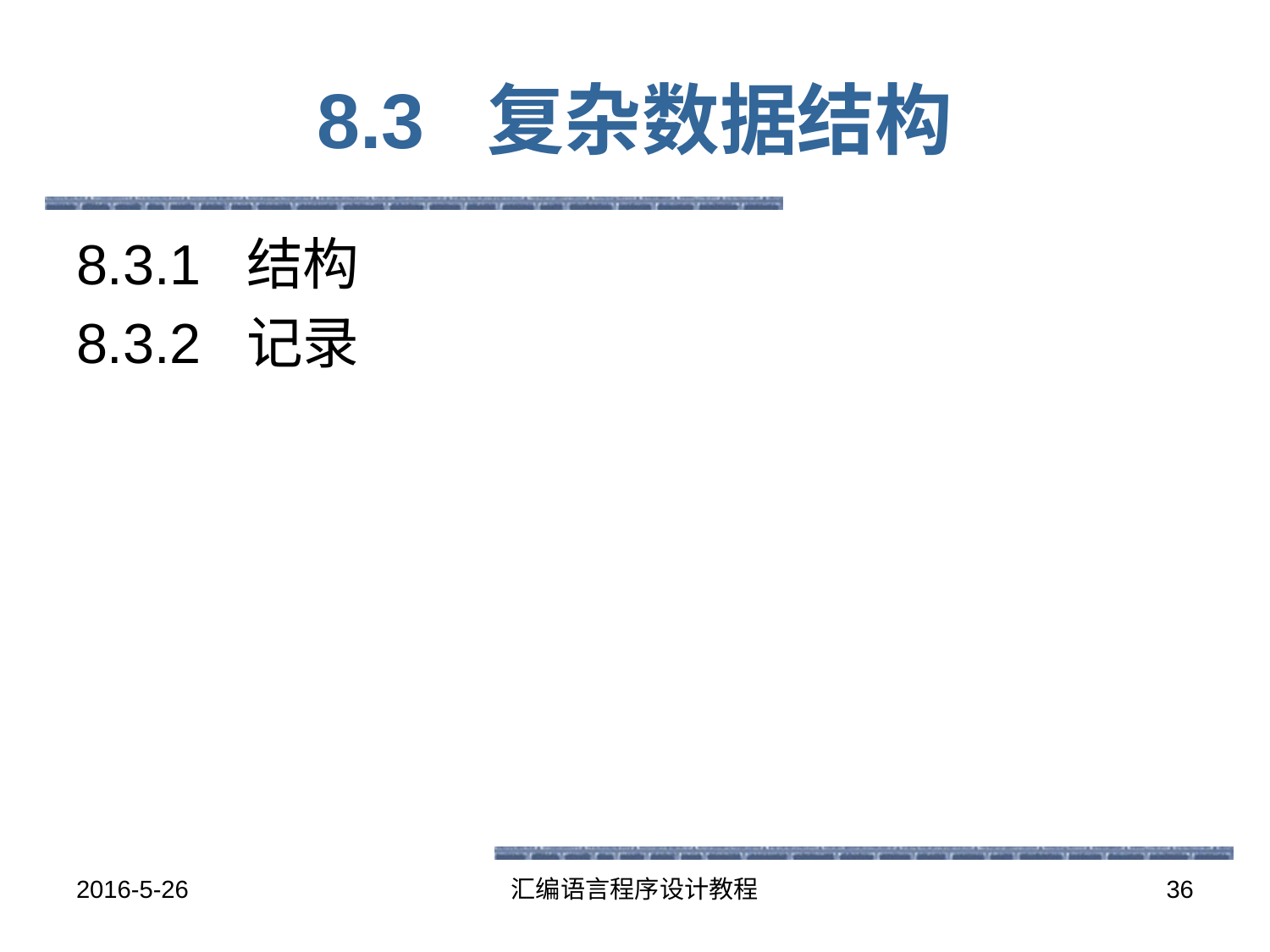

# 8.3  复杂数据结构
8.3.1  结构
8.3.2  记录
2016-5-26
汇编语言程序设计教程
36